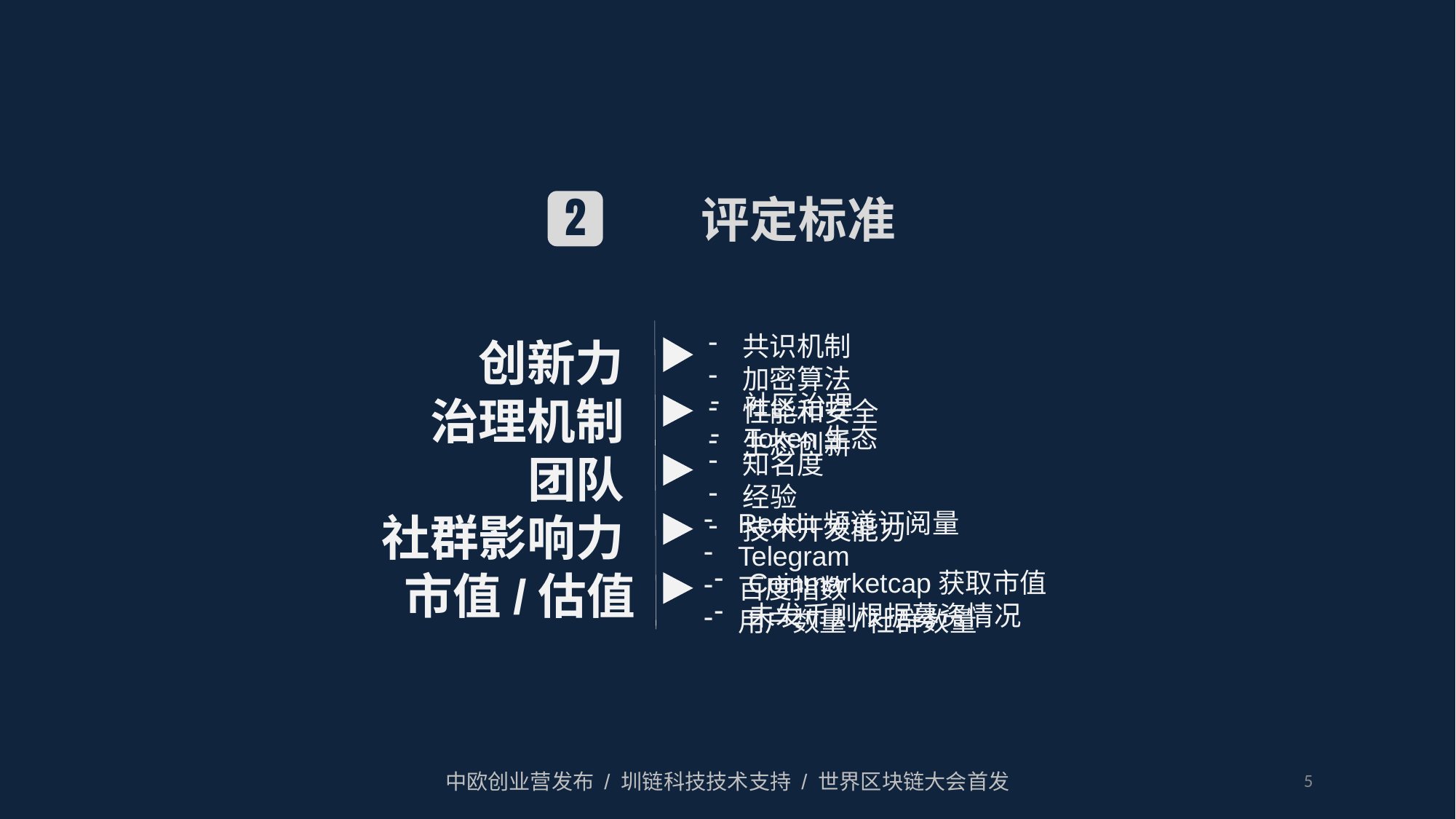

评定标准
2
共识机制
加密算法
性能和安全
生态创新

创新力
社区治理
Token生态

治理机制
知名度
经验
技术开发能力

团队
Reddit频道订阅量
Telegram
百度指数
用户数量/社群数量

社群影响力
Coinmarketcap获取市值
未发币则根据募资情况

市值/估值
中欧创业营发布 / 圳链科技技术支持 / 世界区块链大会首发
5